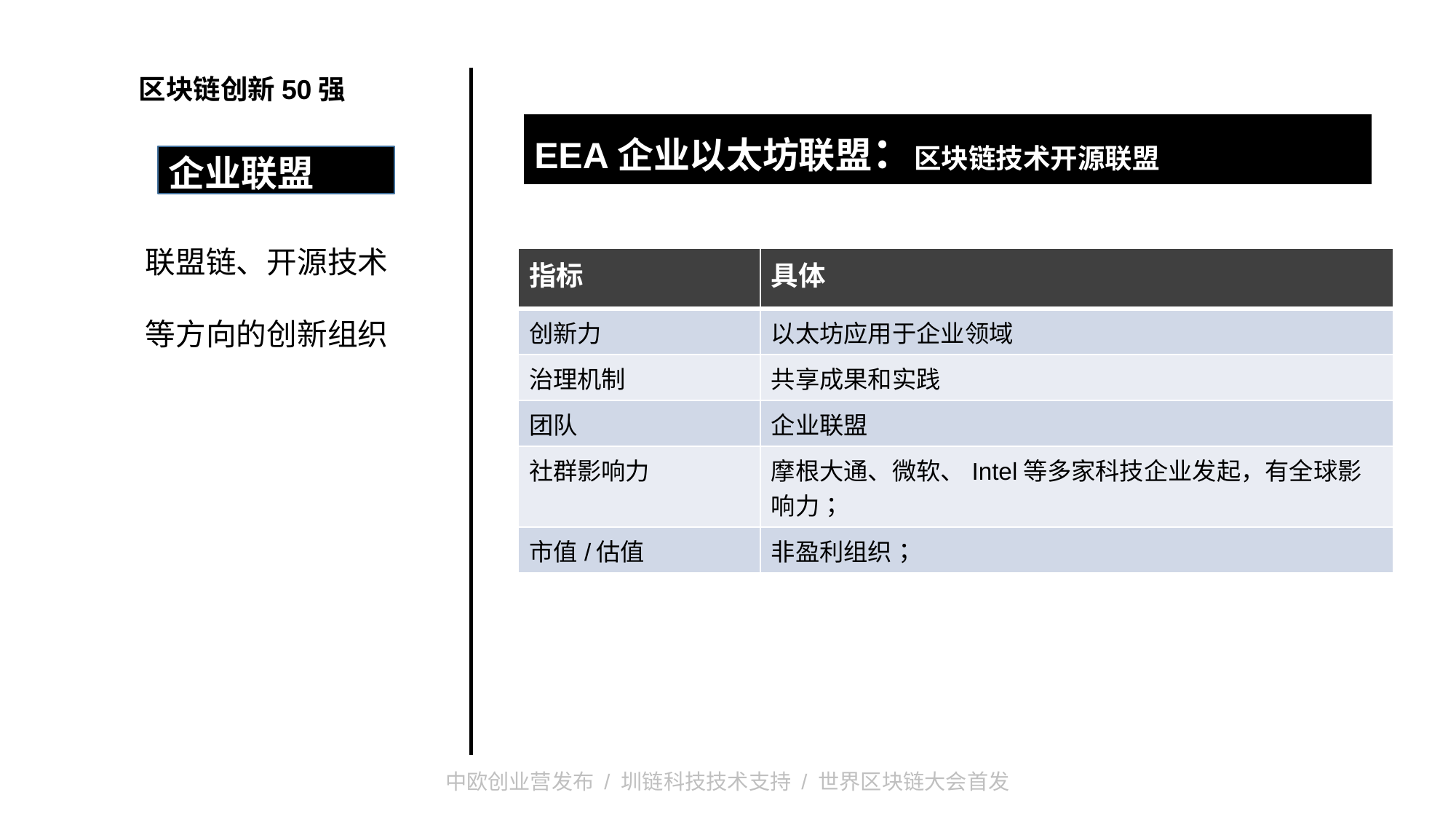

区块链创新50强
| EEA企业以太坊联盟：区块链技术开源联盟 |
| --- |
|  |
企业联盟
联盟链、开源技术
等方向的创新组织
| 指标 | 具体 |
| --- | --- |
| 创新力 | 以太坊应用于企业领域 |
| 治理机制 | 共享成果和实践 |
| 团队 | 企业联盟 |
| 社群影响力 | 摩根大通、微软、Intel等多家科技企业发起，有全球影响力； |
| 市值/估值 | 非盈利组织； |
中欧创业营发布 / 圳链科技技术支持 / 世界区块链大会首发